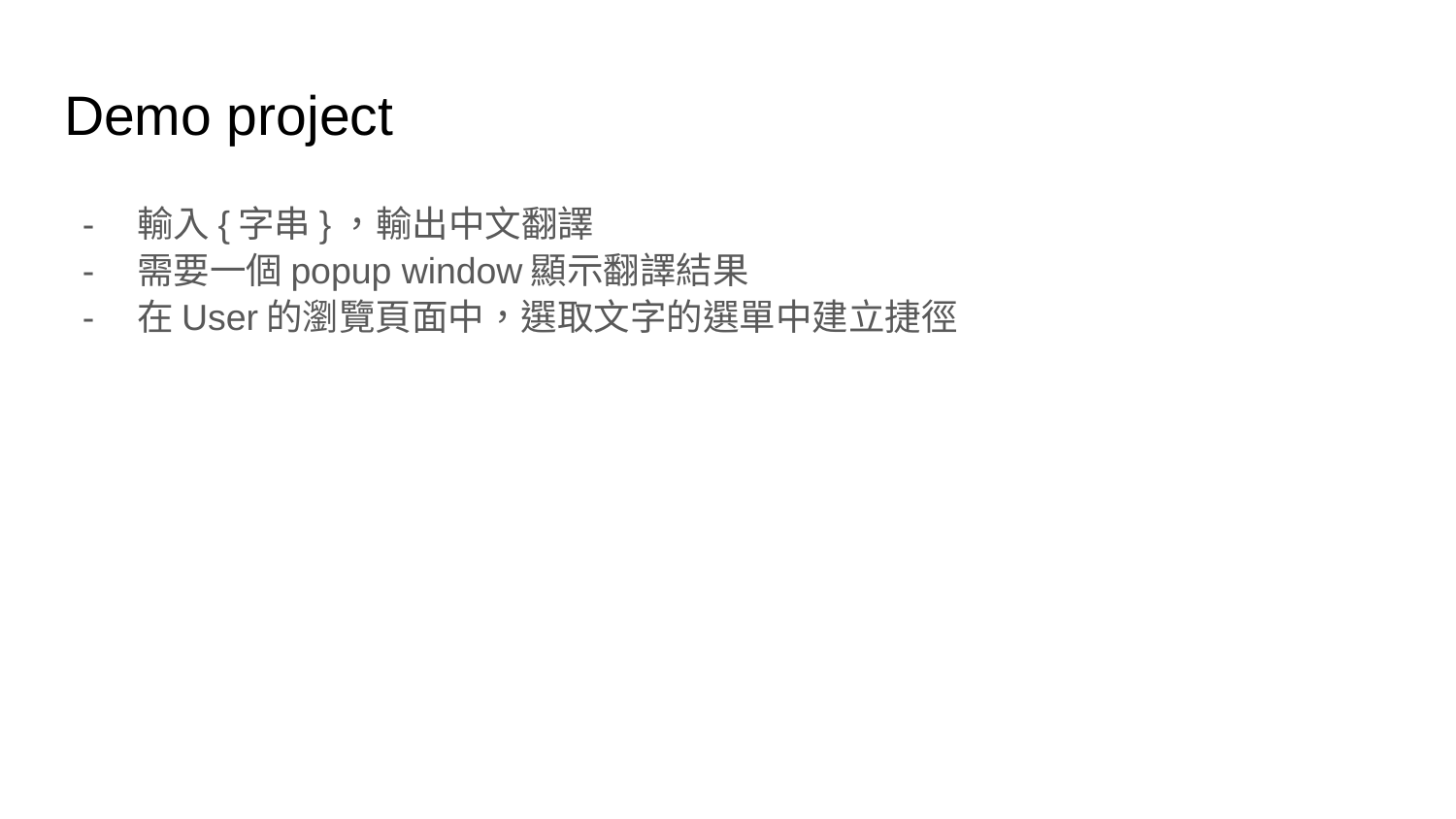

# Demo project
輸入{字串}，輸出中文翻譯
需要一個popup window顯示翻譯結果
在User的瀏覽頁面中，選取文字的選單中建立捷徑